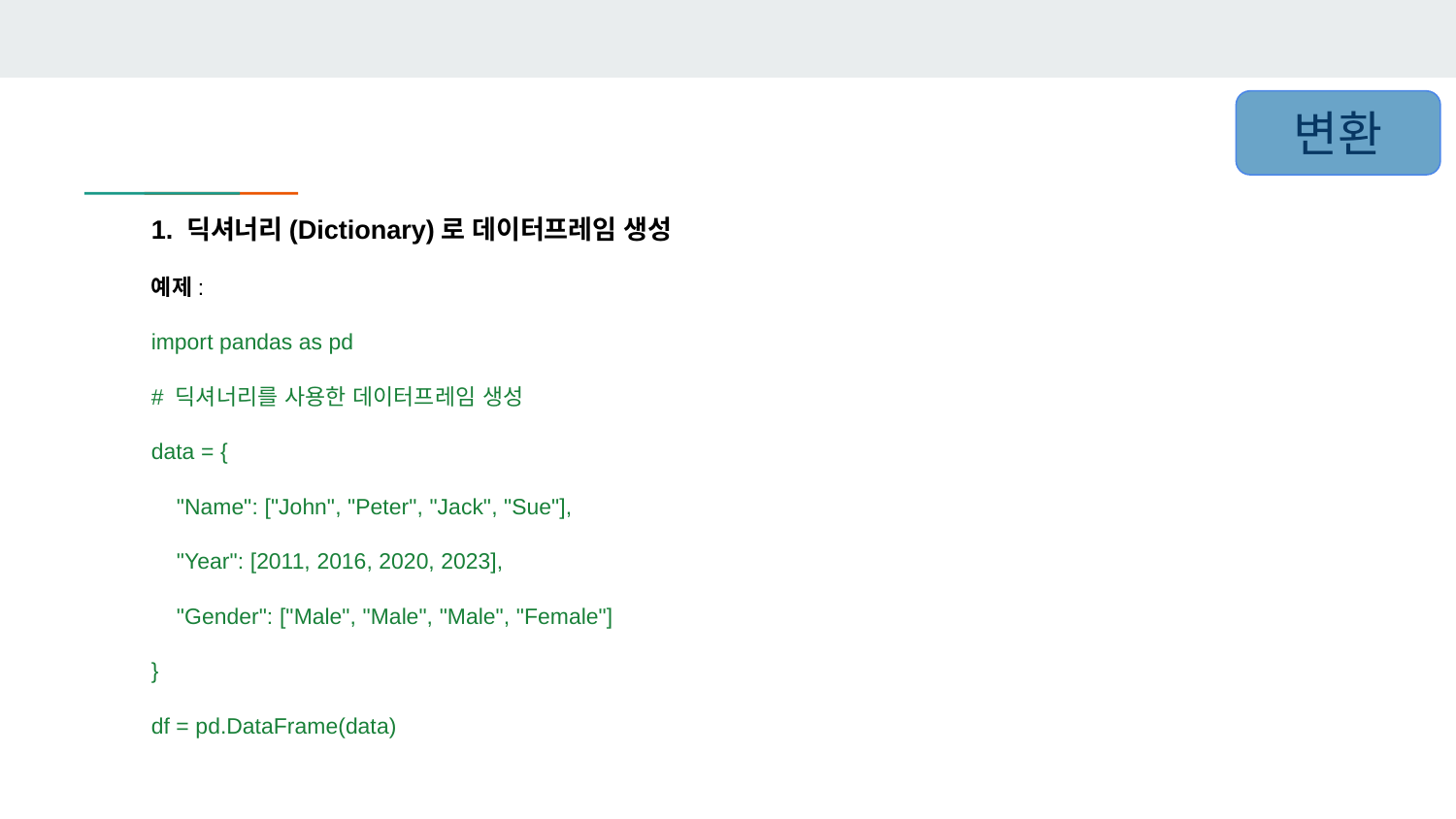

변환
1. 딕셔너리(Dictionary)로 데이터프레임 생성
예제:
import pandas as pd
# 딕셔너리를 사용한 데이터프레임 생성
data = {
    "Name": ["John", "Peter", "Jack", "Sue"],
    "Year": [2011, 2016, 2020, 2023],
    "Gender": ["Male", "Male", "Male", "Female"]
}
df = pd.DataFrame(data)